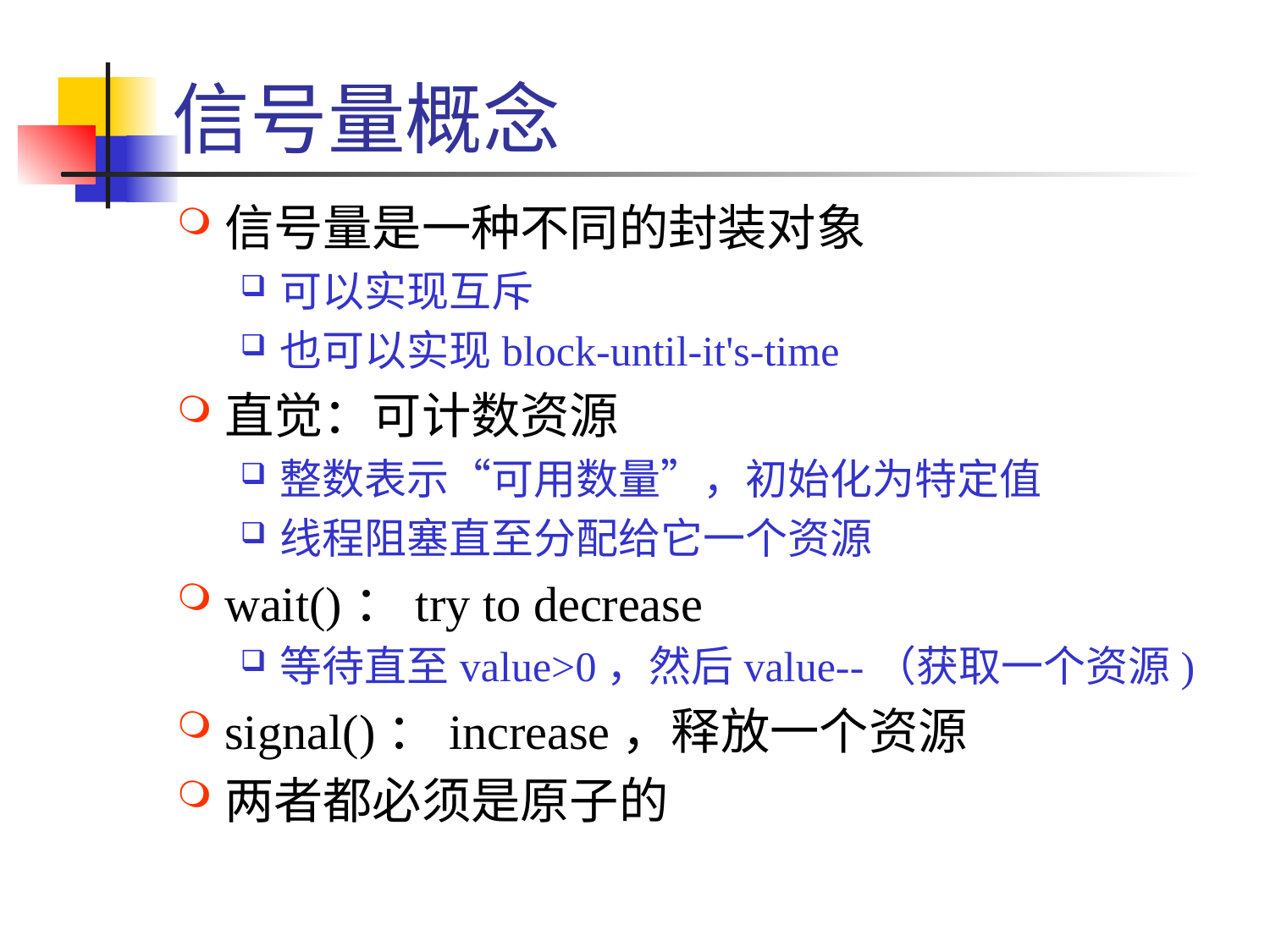

# 信号量概念
信号量是一种不同的封装对象
可以实现互斥
也可以实现block-until-it's-time
直觉：可计数资源
整数表示“可用数量”，初始化为特定值
线程阻塞直至分配给它一个资源
wait()：try to decrease
等待直至value>0，然后value--（获取一个资源)
signal()：increase，释放一个资源
两者都必须是原子的